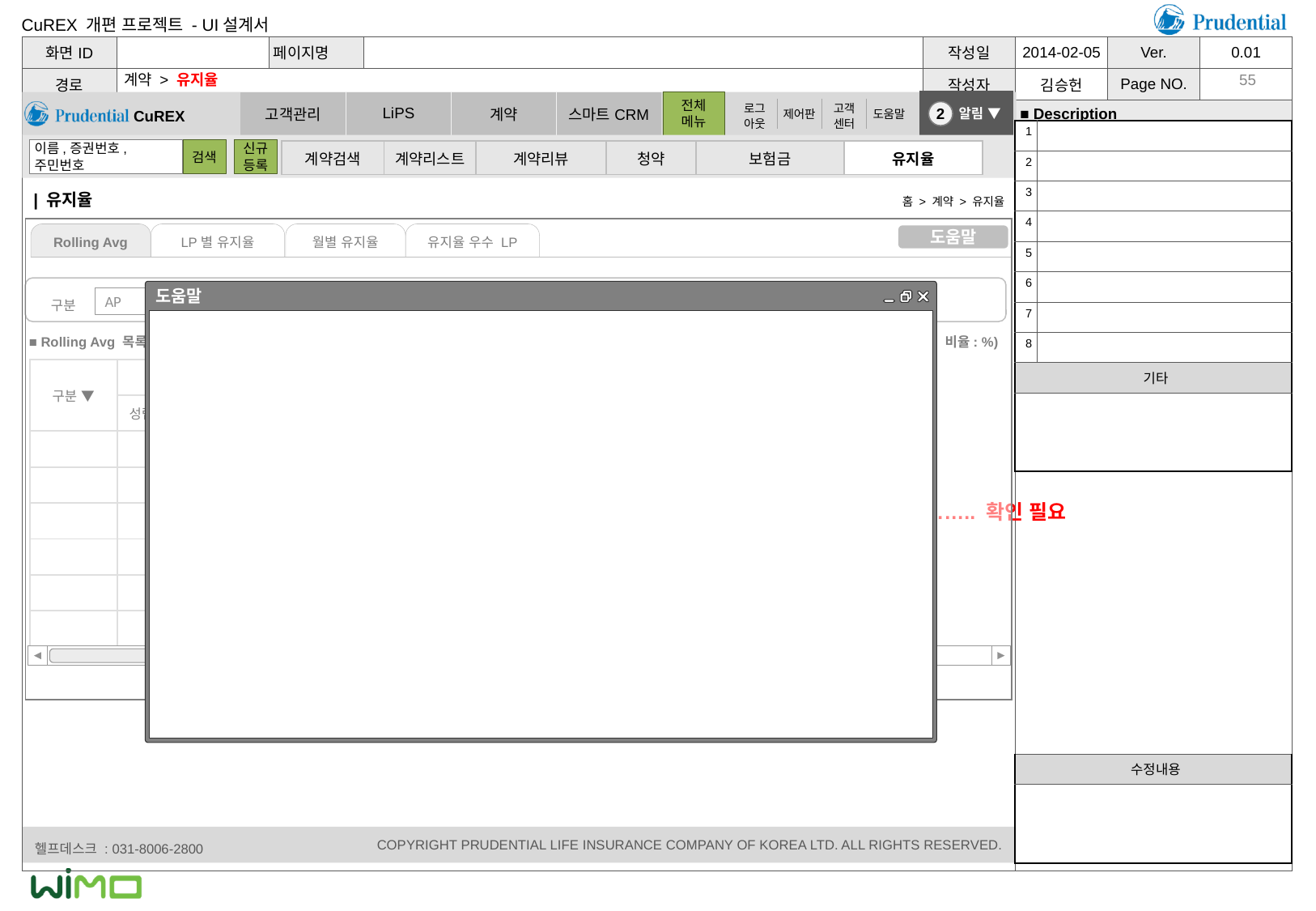

계약 > 유지율
55
| 1 |  |
| --- | --- |
| 2 |  |
| 3 |  |
| 4 |  |
| 5 |  |
| 6 |  |
| 7 |  |
| 8 |  |
| 기타 |  |
|  |  |
| 계약검색 | 계약리스트 | 계약리뷰 | 청약 | 보험금 | 유지율 |
| --- | --- | --- | --- | --- | --- |
| 유지율
홈 > 계약 > 유지율

Rolling Avg
LP별 유지율
월별 유지율
유지율 우수 LP
도움말

도움말

AP                                       ▼
구분
검색
■ Rolling Avg 목록 (총 OO 건) 산출기준월 : 2014년 03월
(단위 : 천원 , 비율: %)
| 구분 ▼ | 13회차 |  |  | 25회차 |  |  | 37회차 |  |  |
| --- | --- | --- | --- | --- | --- | --- | --- | --- | --- |
|  | 성립AP ▼ | 유지AP ▼ | 유지율 ▼ | 성립AP ▼ | 유지AP ▼ | 유지율 ▼ | 성립AP ▼ | 유지AP ▼ | 유지율 ▼ |
|  |  |  |  |  |  |  |  |  |  |
|  |  |  |  |  |  |  |  |  |  |
|  |  |  |  |  |  |  |  |  |  |
|  |  |  |  |  |  |  |  |  |  |
|  |  |  |  |  |  |  |  |  |  |
|  |  |  |  |  |  |  |  |  |  |
…….. 확인 필요

| 수정내용 |
| --- |
|  |